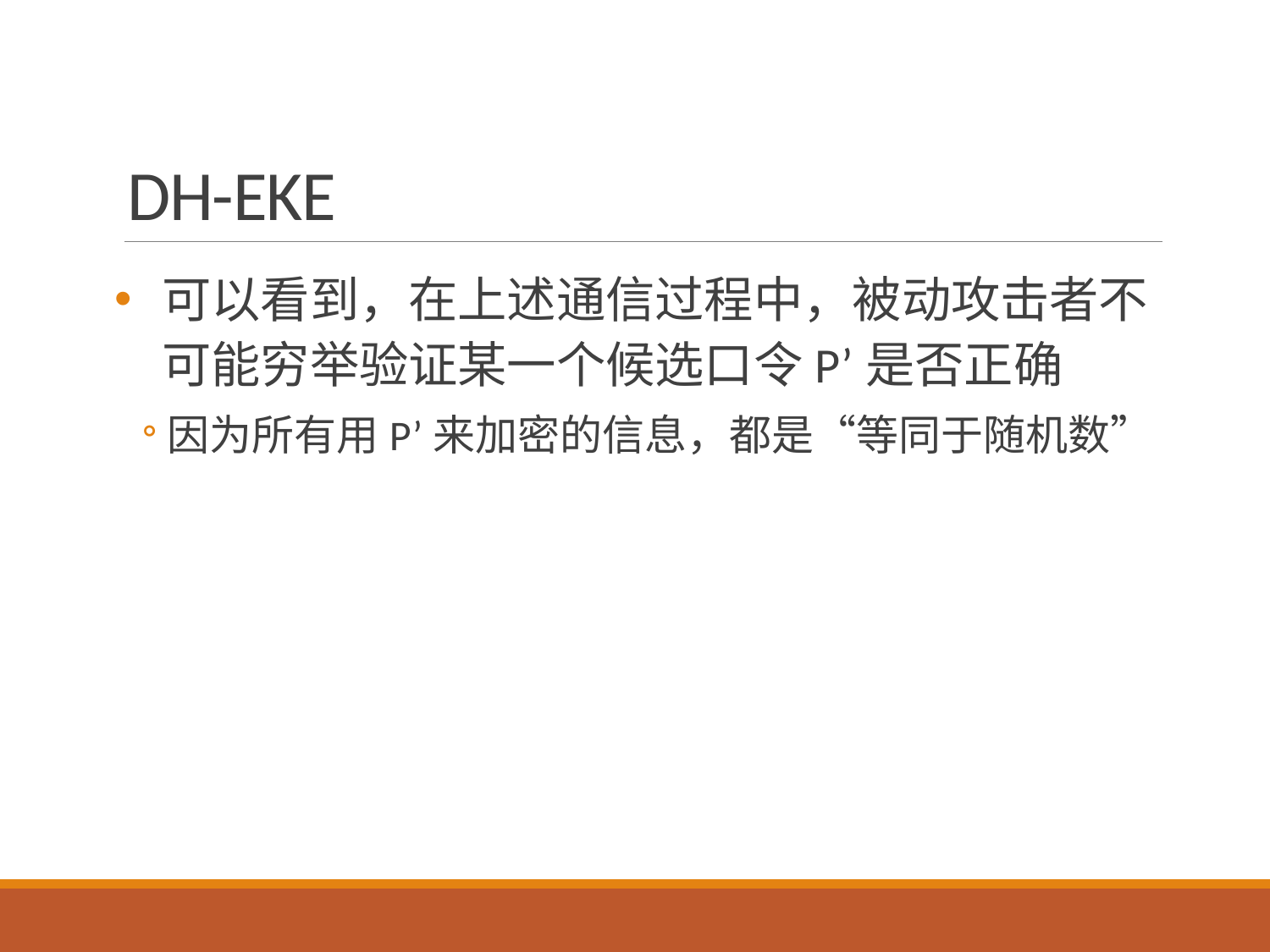

# DH-EKE
可以看到，在上述通信过程中，被动攻击者不可能穷举验证某一个候选口令P’是否正确
因为所有用P’来加密的信息，都是“等同于随机数”

34